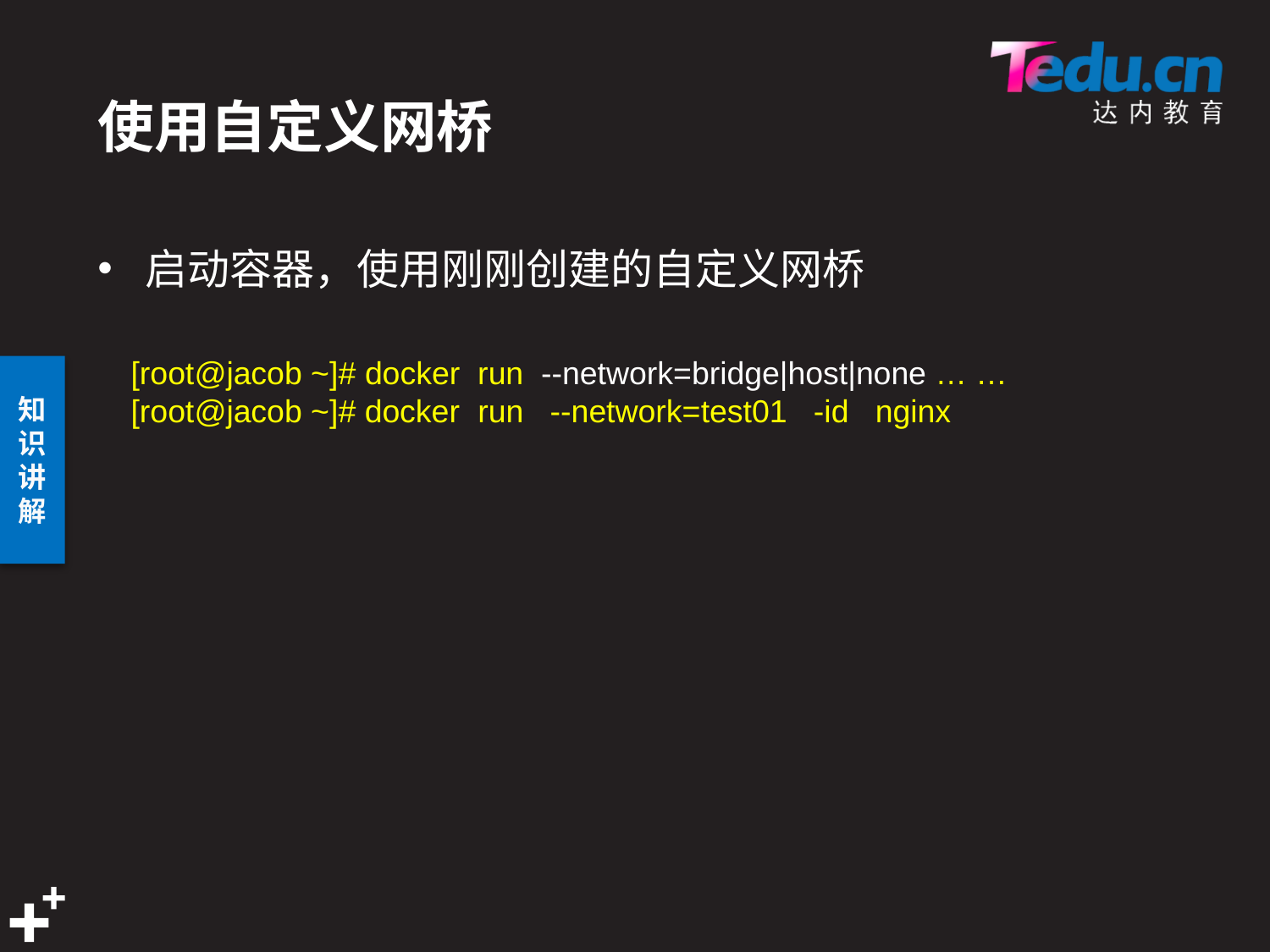

# 使用自定义网桥
启动容器，使用刚刚创建的自定义网桥
[root@jacob ~]# docker  run  --network=bridge|host|none … …
[root@jacob ~]# docker  run   --network=test01   -id   nginx